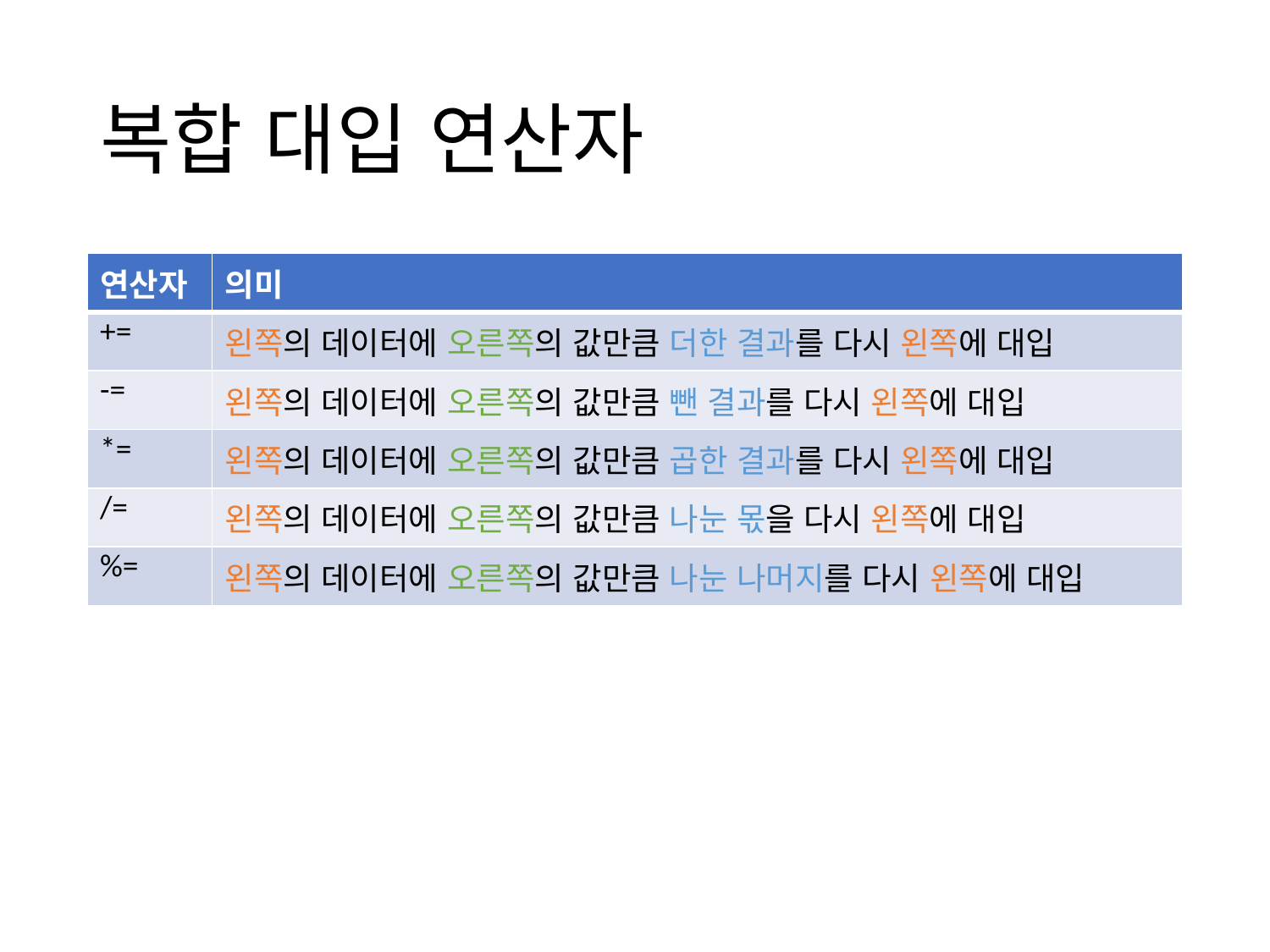

# 복합 대입 연산자
| 연산자 | 의미 |
| --- | --- |
| += | 왼쪽의 데이터에 오른쪽의 값만큼 더한 결과를 다시 왼쪽에 대입 |
| -= | 왼쪽의 데이터에 오른쪽의 값만큼 뺀 결과를 다시 왼쪽에 대입 |
| \*= | 왼쪽의 데이터에 오른쪽의 값만큼 곱한 결과를 다시 왼쪽에 대입 |
| /= | 왼쪽의 데이터에 오른쪽의 값만큼 나눈 몫을 다시 왼쪽에 대입 |
| %= | 왼쪽의 데이터에 오른쪽의 값만큼 나눈 나머지를 다시 왼쪽에 대입 |